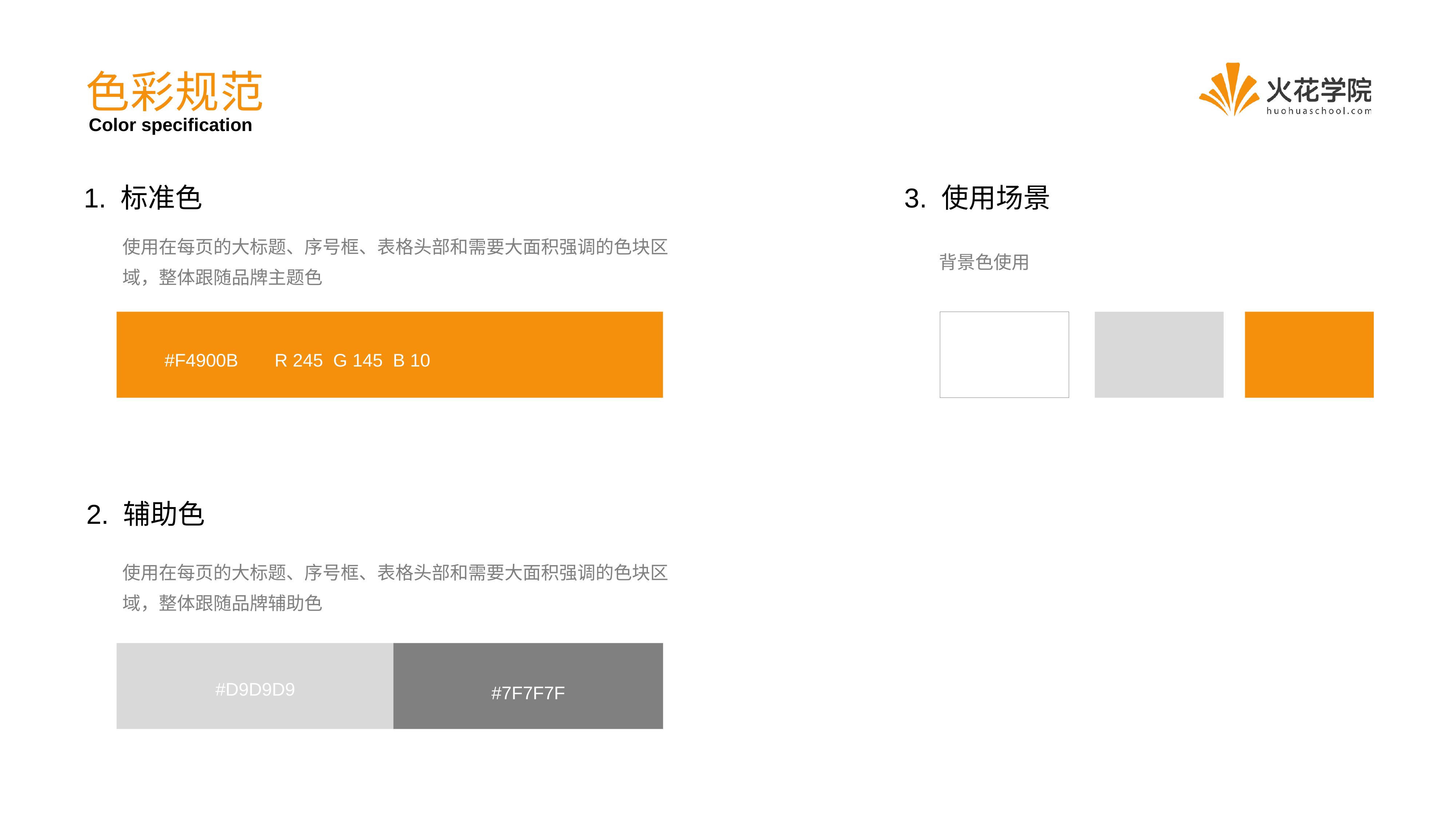

色彩规范
Color specification
1. 标准色
3. 使用场景
使用在每页的大标题、序号框、表格头部和需要大面积强调的色块区
域，整体跟随品牌主题色
背景色使用

#F4900B
R 245  G 145  B 10
2. 辅助色
使用在每页的大标题、序号框、表格头部和需要大面积强调的色块区
域，整体跟随品牌辅助色

#D9D9D9
#7F7F7F